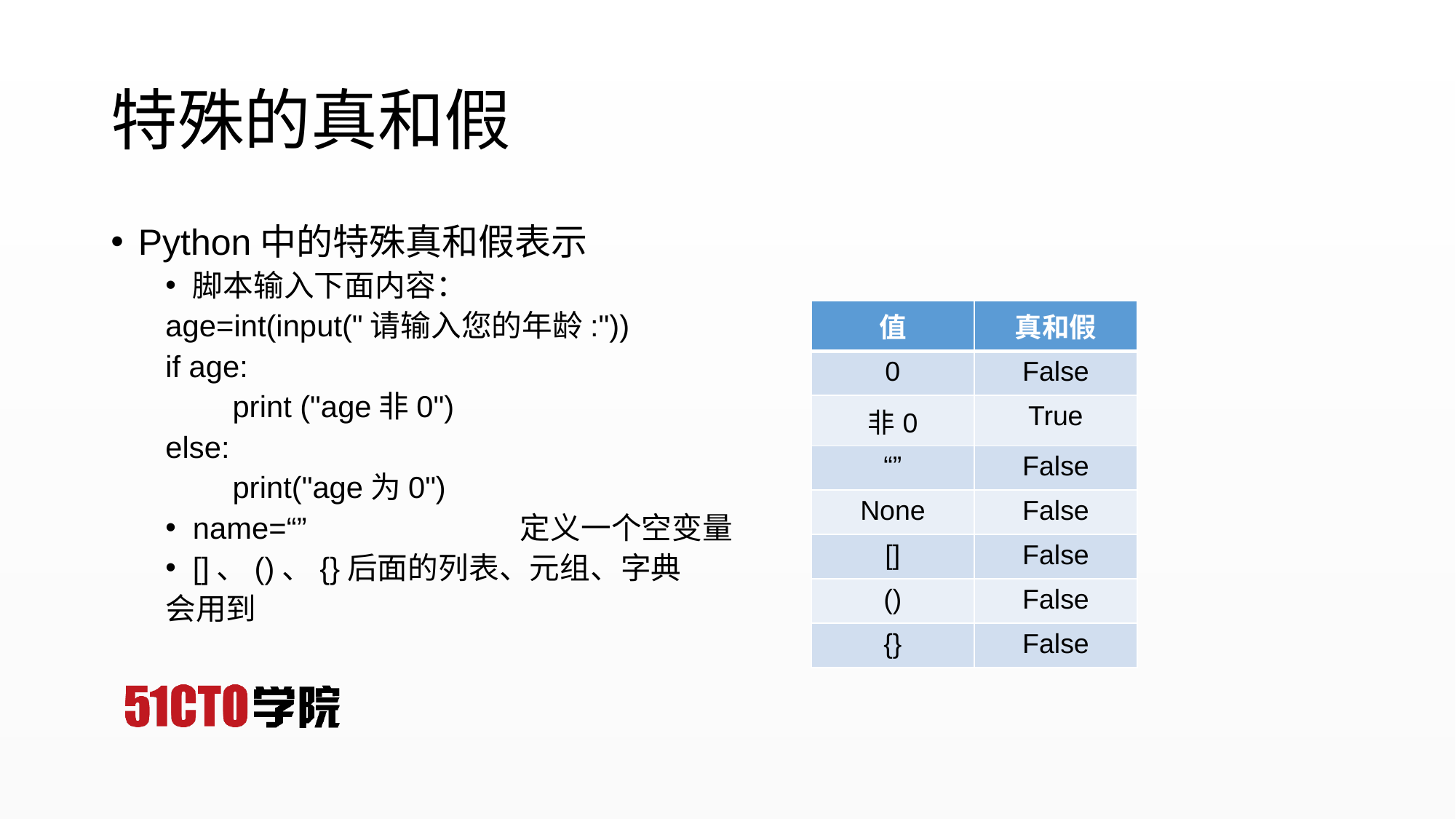

# 特殊的真和假
Python中的特殊真和假表示
脚本输入下面内容：
age=int(input("请输入您的年龄:"))
if age:
        print ("age非0")
else:
        print("age为0")
name=“”		定义一个空变量
[]、()、{}后面的列表、元组、字典
会用到

| 值 | 真和假 |
| --- | --- |
| 0 | False |
| 非0 | True |
| “” | False |
| None | False |
| [] | False |
| () | False |
| {} | False |